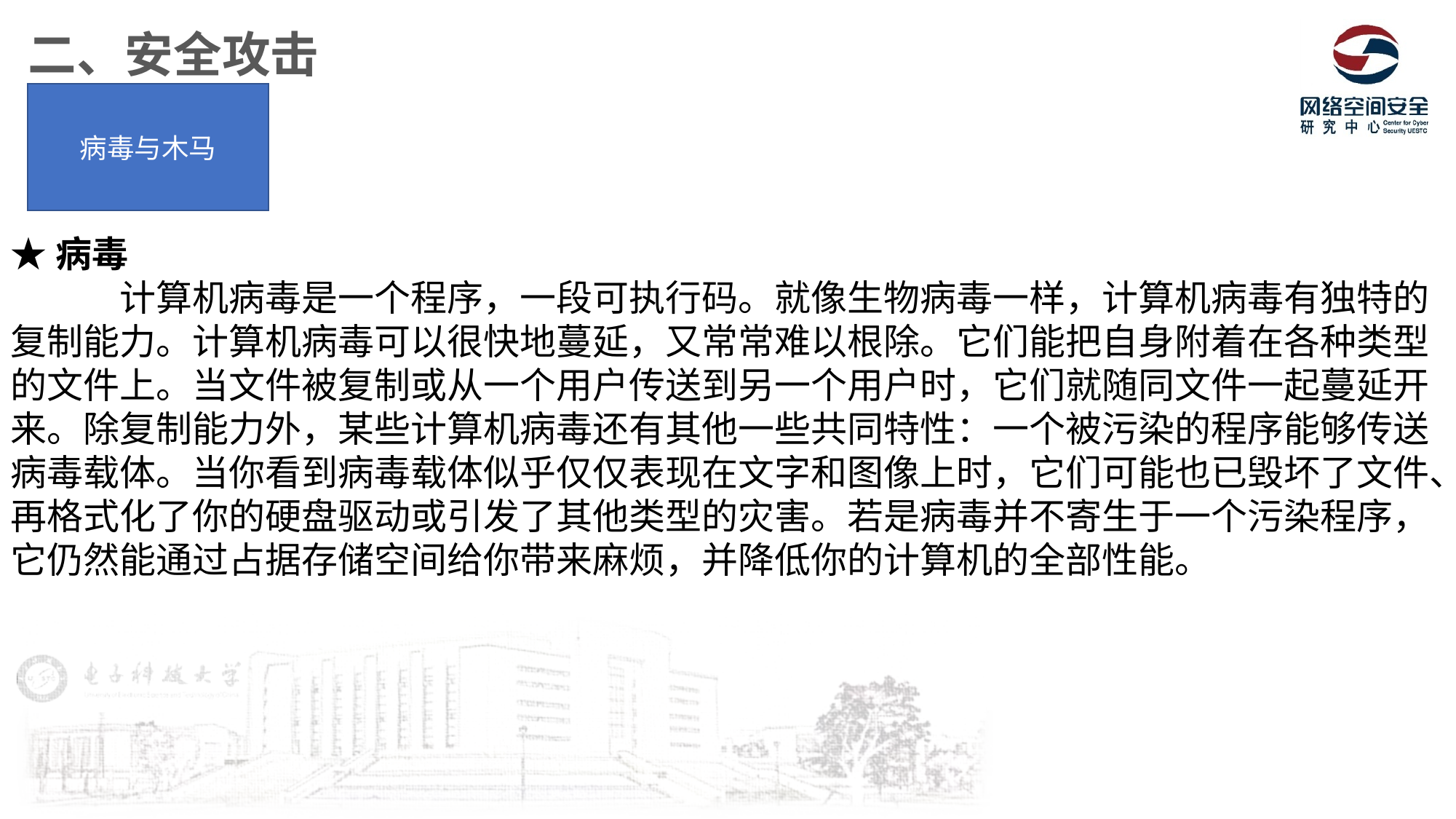

二、安全攻击
病毒与木马
★病毒
	计算机病毒是一个程序，一段可执行码。就像生物病毒一样，计算机病毒有独特的复制能力。计算机病毒可以很快地蔓延，又常常难以根除。它们能把自身附着在各种类型的文件上。当文件被复制或从一个用户传送到另一个用户时，它们就随同文件一起蔓延开来。除复制能力外，某些计算机病毒还有其他一些共同特性：一个被污染的程序能够传送病毒载体。当你看到病毒载体似乎仅仅表现在文字和图像上时，它们可能也已毁坏了文件、再格式化了你的硬盘驱动或引发了其他类型的灾害。若是病毒并不寄生于一个污染程序，它仍然能通过占据存储空间给你带来麻烦，并降低你的计算机的全部性能。